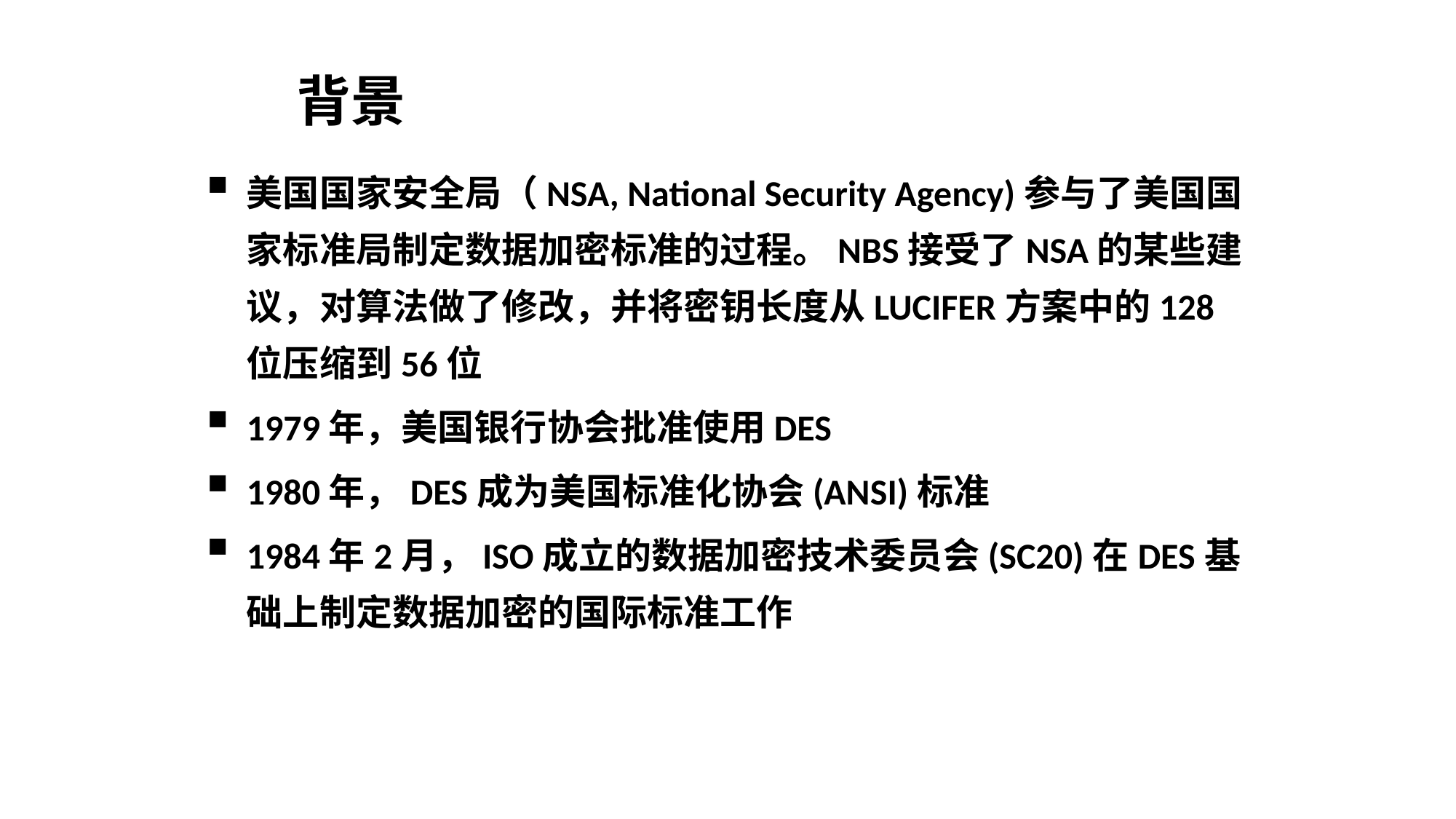

# 背景
美国国家安全局（NSA, National Security Agency)参与了美国国家标准局制定数据加密标准的过程。NBS接受了NSA的某些建议，对算法做了修改，并将密钥长度从LUCIFER方案中的128位压缩到56位
1979年，美国银行协会批准使用DES
1980年，DES成为美国标准化协会(ANSI)标准
1984年2月，ISO成立的数据加密技术委员会(SC20)在DES基础上制定数据加密的国际标准工作

14